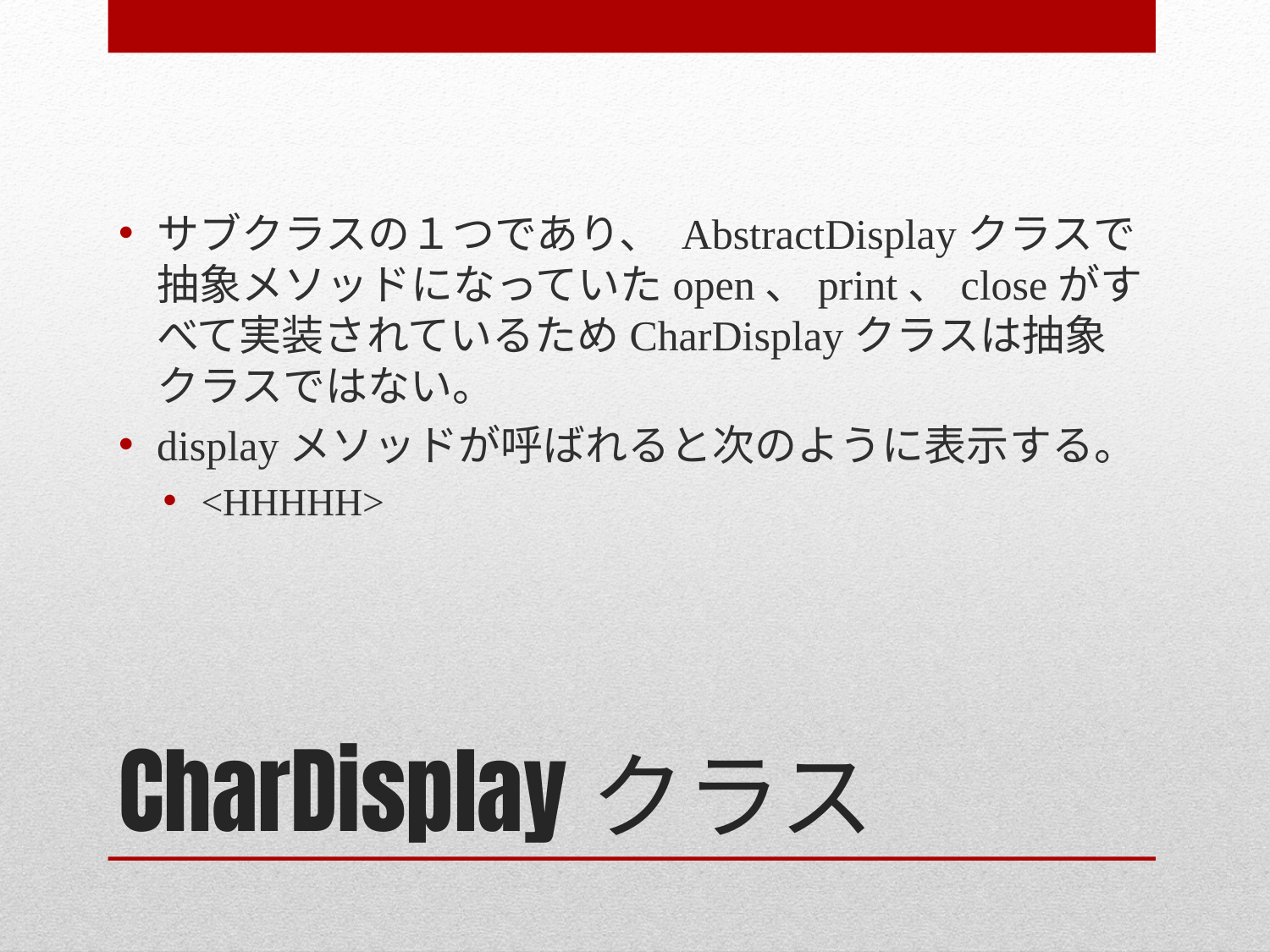

サブクラスの１つであり、 AbstractDisplayクラスで抽象メソッドになっていたopen、print、closeがすべて実装されているためCharDisplayクラスは抽象クラスではない。
displayメソッドが呼ばれると次のように表示する。
<HHHHH>
# CharDisplayクラス